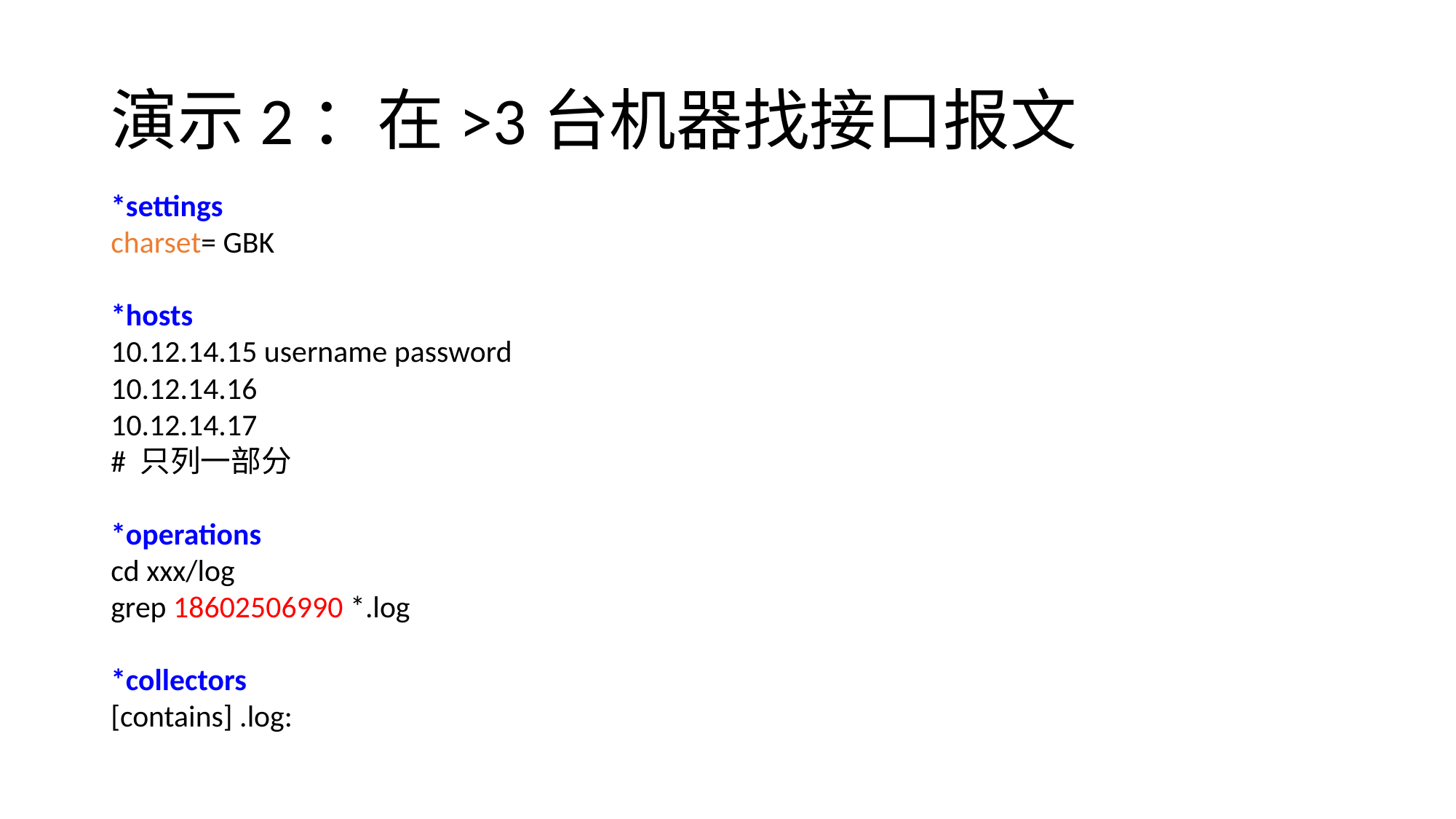

# 演示2：在>3台机器找接口报文
*settings
charset= GBK

*hosts
10.12.14.15 username password
10.12.14.16
10.12.14.17
# 只列一部分

*operations
cd xxx/log
grep 18602506990 *.log

*collectors
[contains] .log: